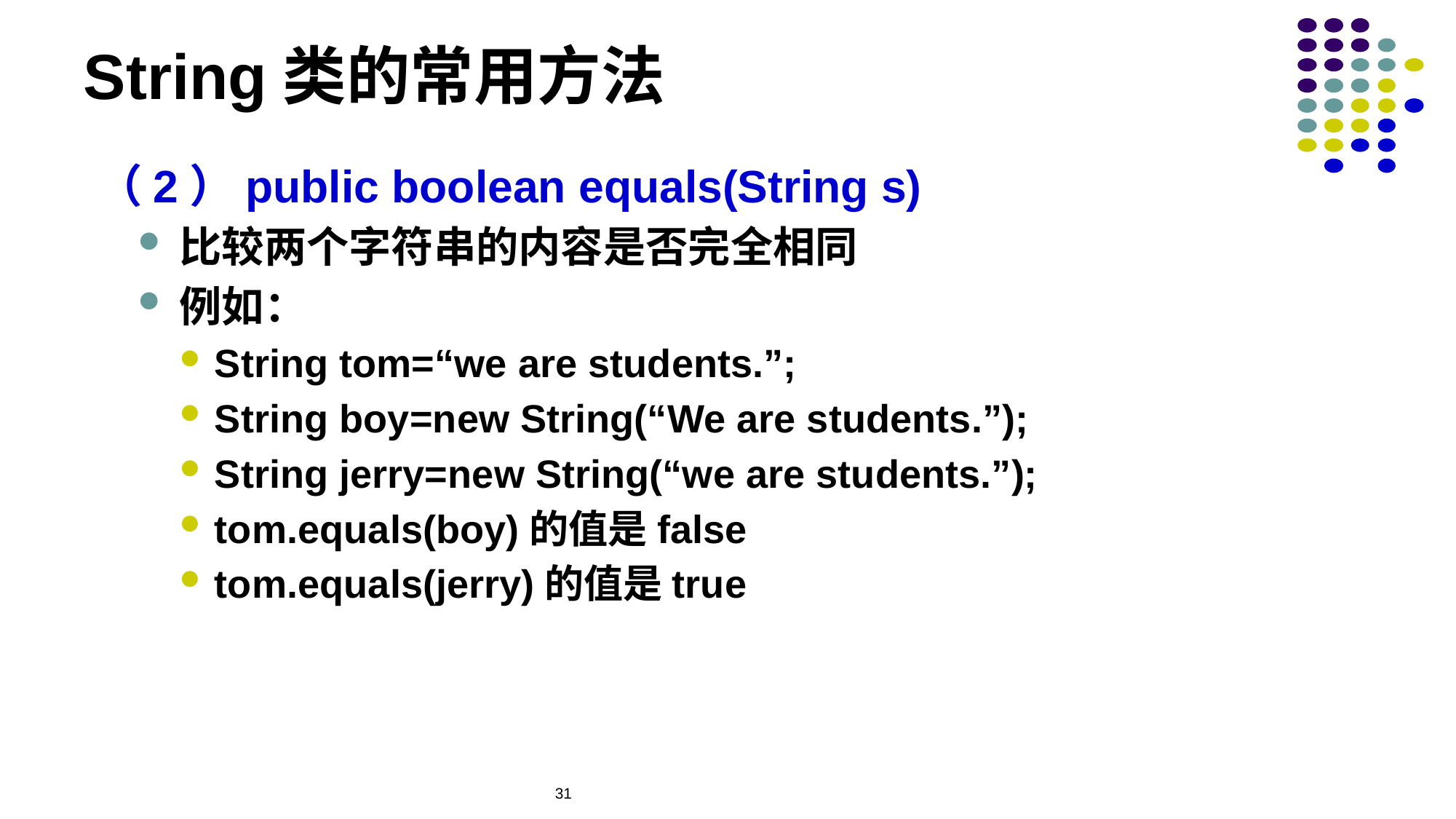

# String类的常用方法
（2）public boolean equals(String s)
比较两个字符串的内容是否完全相同
例如：
String tom=“we are students.”;
String boy=new String(“We are students.”);
String jerry=new String(“we are students.”);
tom.equals(boy)的值是false
tom.equals(jerry)的值是true
31